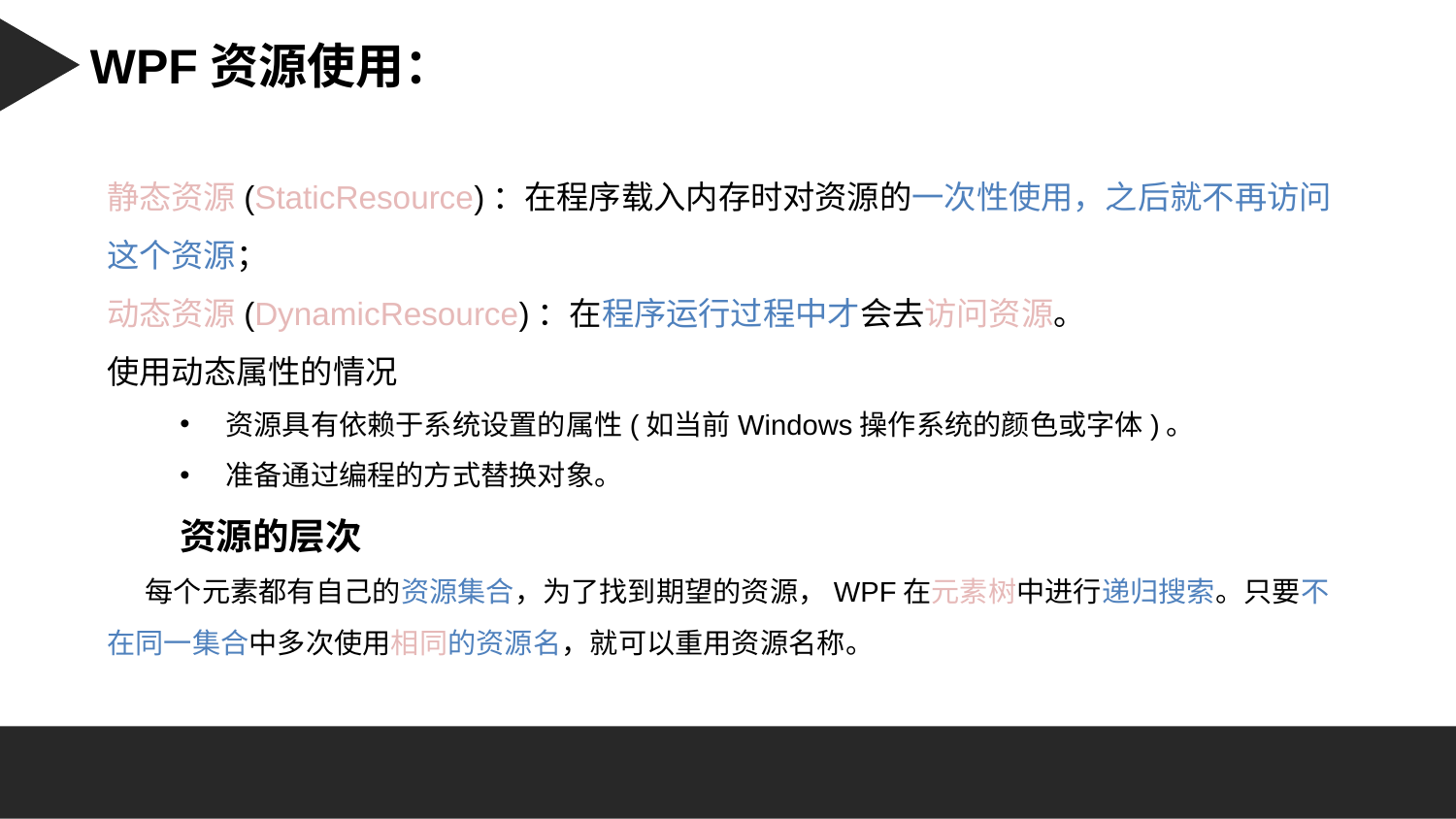

Character 字符串：

WPF资源使用：
静态资源(StaticResource)：在程序载入内存时对资源的一次性使用，之后就不再访问这个资源；
动态资源(DynamicResource)：在程序运行过程中才会去访问资源。
使用动态属性的情况
资源具有依赖于系统设置的属性(如当前Windows操作系统的颜色或字体)。
准备通过编程的方式替换对象。
资源的层次
     每个元素都有自己的资源集合，为了找到期望的资源，WPF在元素树中进行递归搜索。只要不在同一集合中多次使用相同的资源名，就可以重用资源名称。